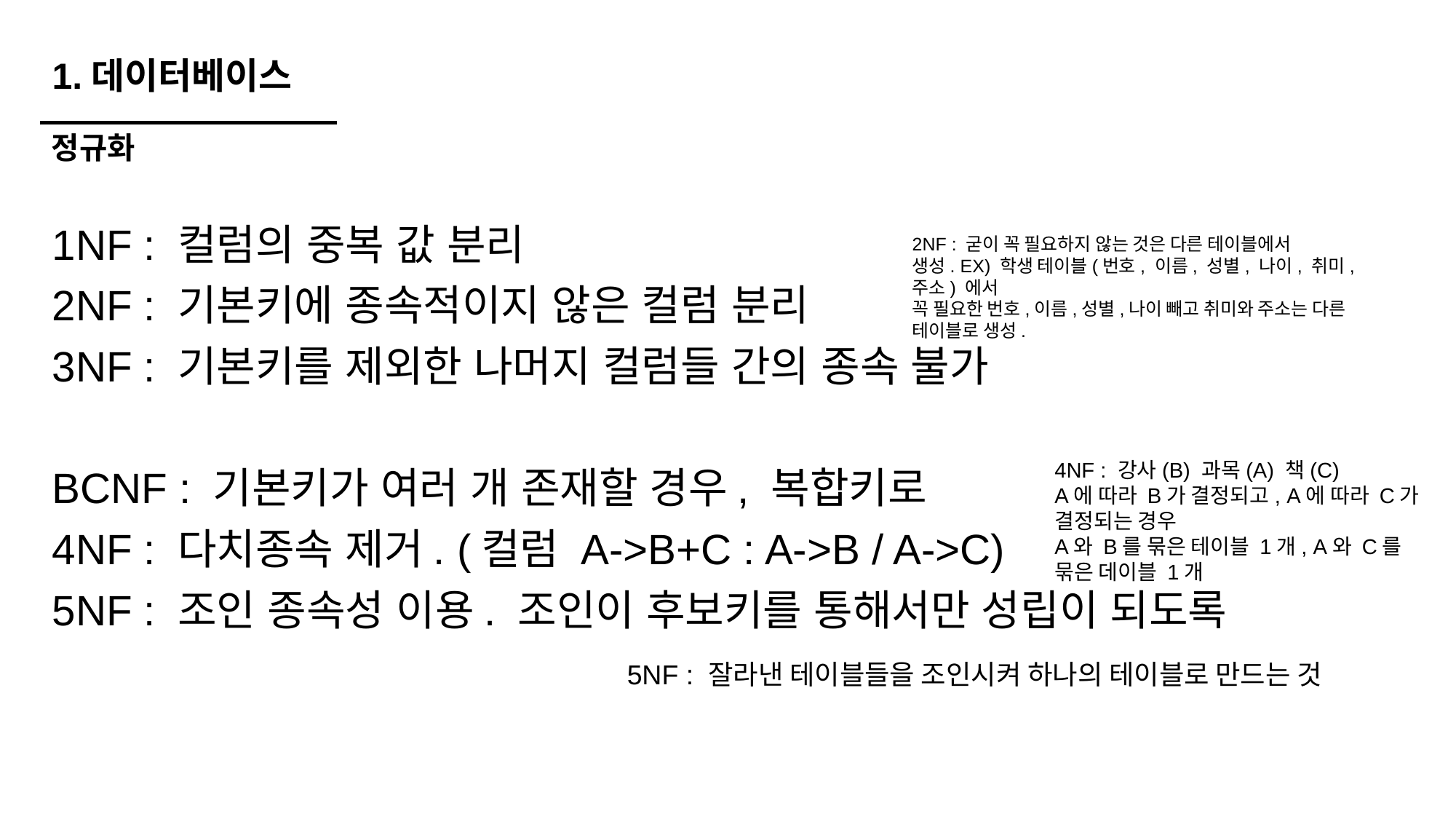

# 1.데이터베이스
정규화
1NF : 컬럼의 중복 값 분리
2NF : 기본키에 종속적이지 않은 컬럼 분리
3NF : 기본키를 제외한 나머지 컬럼들 간의 종속 불가

BCNF : 기본키가 여러 개 존재할 경우, 복합키로
4NF : 다치종속 제거. (컬럼 A->B+C : A->B / A->C)
5NF : 조인 종속성 이용. 조인이 후보키를 통해서만 성립이 되도록
2NF : 굳이 꼭 필요하지 않는 것은 다른 테이블에서
생성. EX) 학생 테이블(번호, 이름, 성별, 나이, 취미, 주소) 에서
꼭 필요한 번호,이름,성별,나이 빼고 취미와 주소는 다른 테이블로 생성.
4NF : 강사(B) 과목(A) 책(C)
A에 따라 B가 결정되고, A에 따라 C가 결정되는 경우
A와 B를 묶은 테이블 1개, A와 C를 묶은 데이블 1개
5NF : 잘라낸 테이블들을 조인시켜 하나의 테이블로 만드는 것